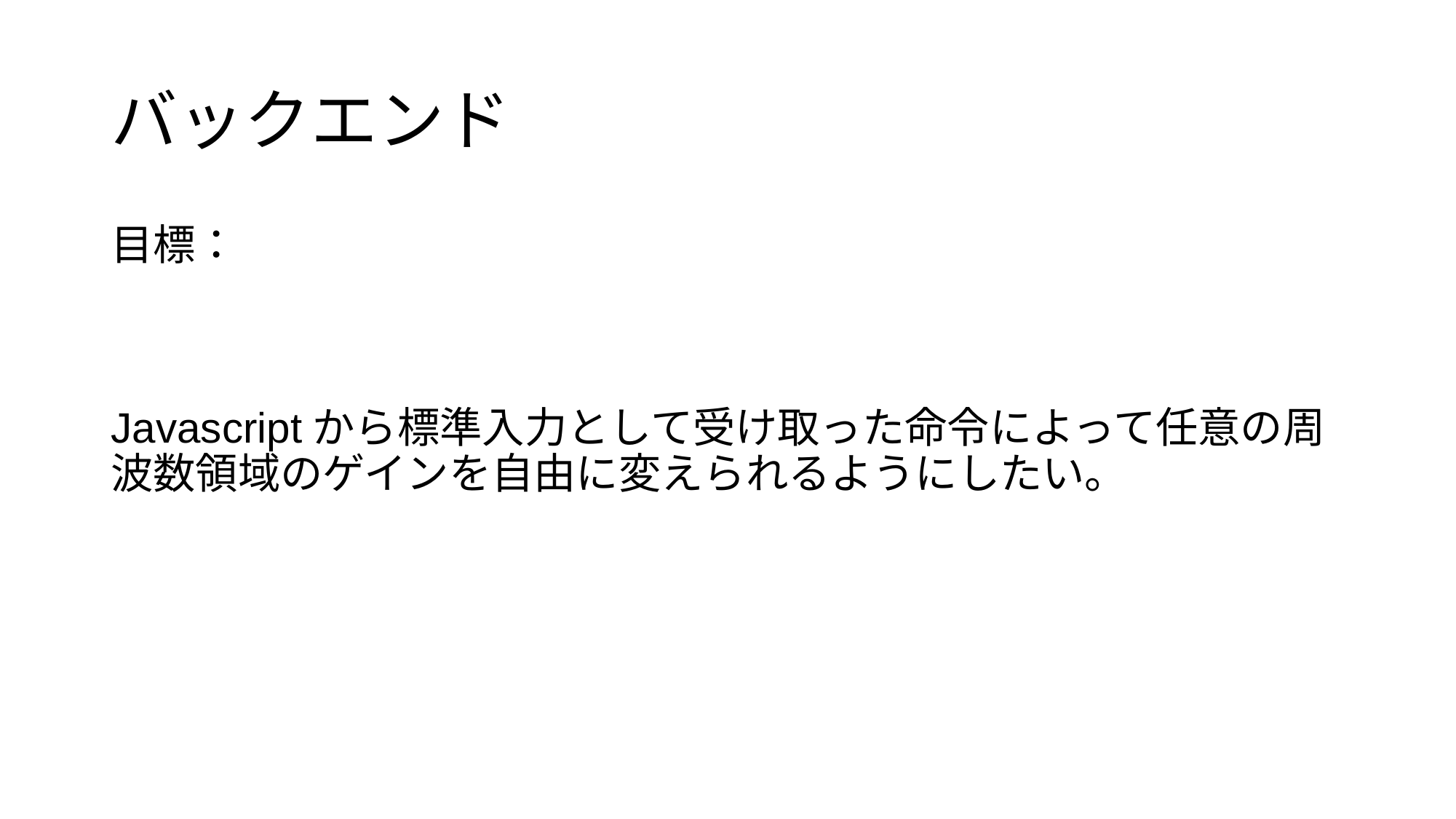

# バックエンド
目標：

Javascriptから標準入力として受け取った命令によって任意の周波数領域のゲインを自由に変えられるようにしたい。